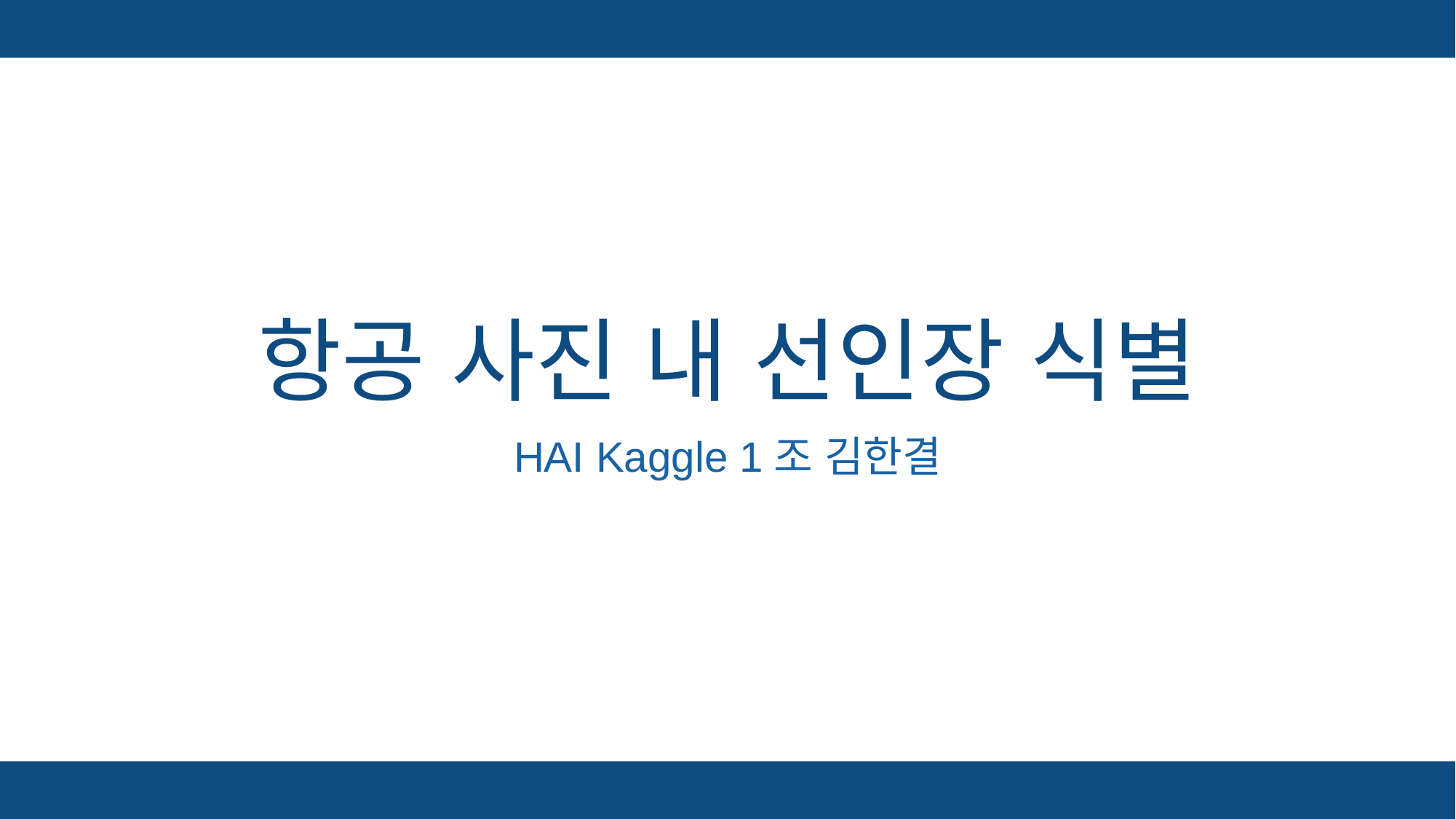

# 항공 사진 내 선인장 식별
HAI Kaggle 1조 김한결